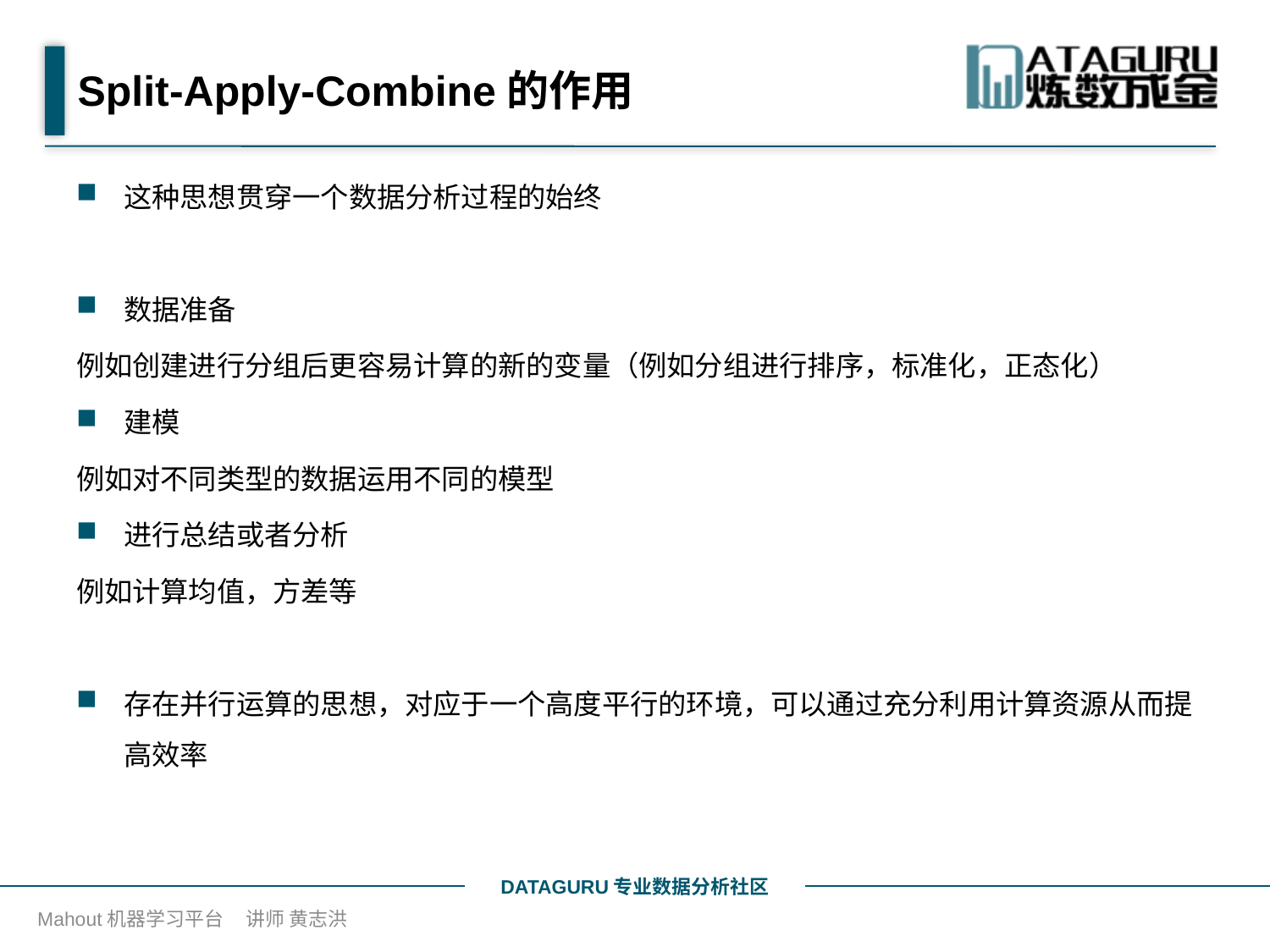

# Split-Apply-Combine的作用
这种思想贯穿一个数据分析过程的始终

数据准备
例如创建进行分组后更容易计算的新的变量（例如分组进行排序，标准化，正态化）
建模
例如对不同类型的数据运用不同的模型
进行总结或者分析
例如计算均值，方差等

存在并行运算的思想，对应于一个高度平行的环境，可以通过充分利用计算资源从而提高效率